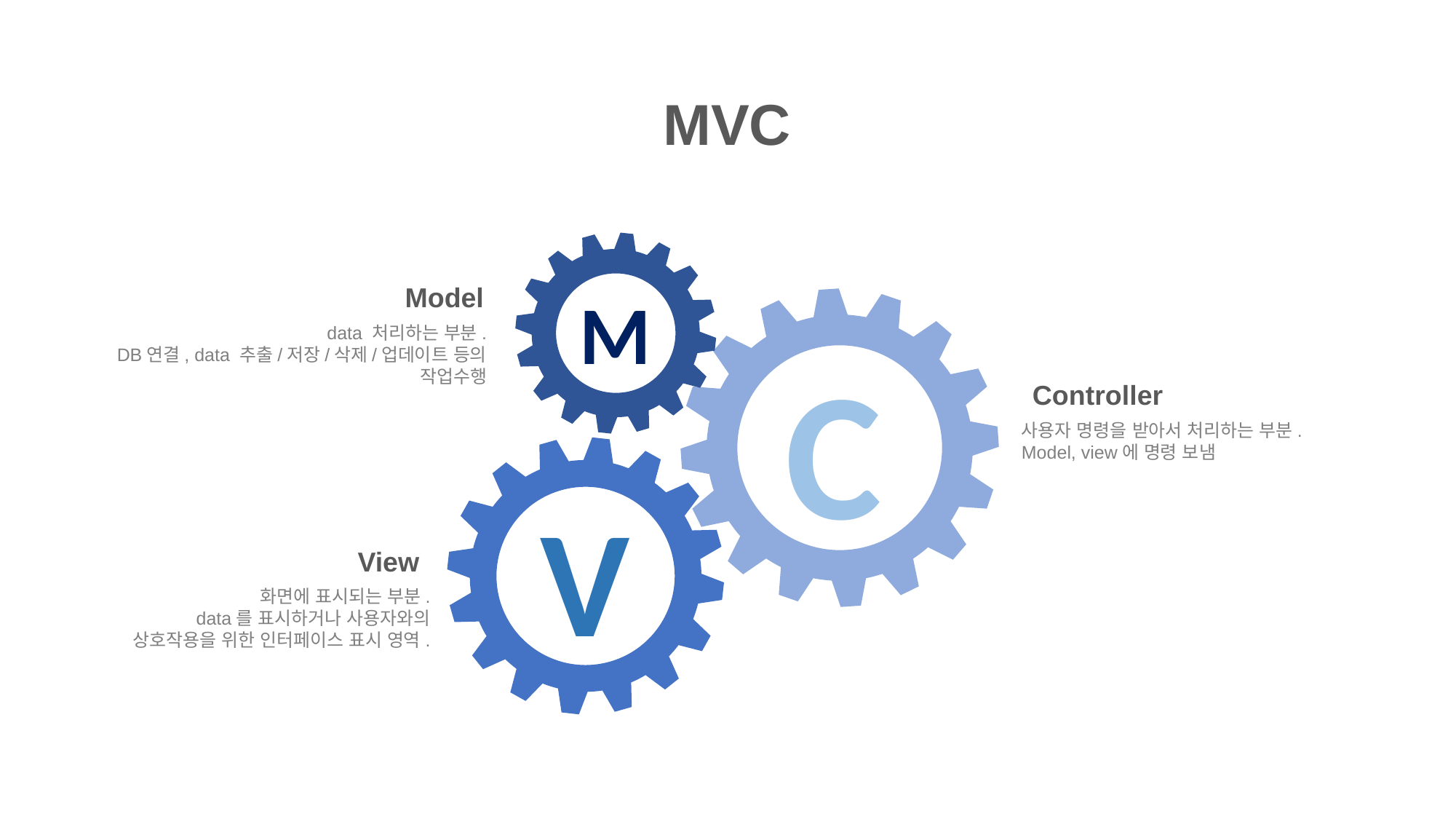

MVC

M
Model
data 처리하는 부분.
DB연결, data 추출/저장/삭제/업데이트 등의 작업수행

C
Controller
사용자 명령을 받아서 처리하는 부분.
Model, view에 명령 보냄

V
View
화면에 표시되는 부분.
data를 표시하거나 사용자와의 상호작용을 위한 인터페이스 표시 영역.